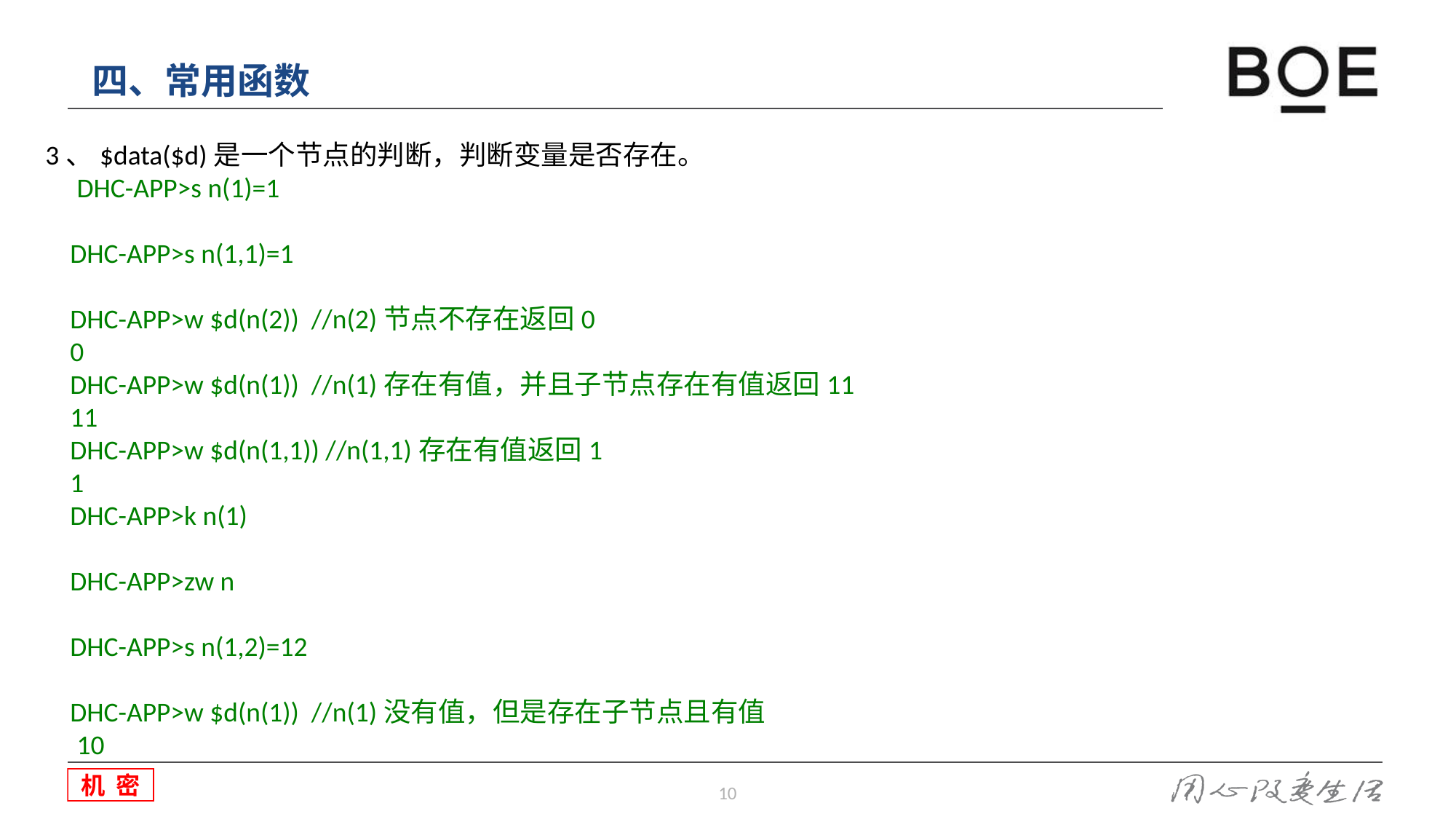

四、常用函数
3、$data($d)是一个节点的判断，判断变量是否存在。
    DHC-APP>s n(1)=1
 
    DHC-APP>s n(1,1)=1
     
    DHC-APP>w $d(n(2))  //n(2)节点不存在返回0
    0
    DHC-APP>w $d(n(1))  //n(1)存在有值，并且子节点存在有值返回11
    11
    DHC-APP>w $d(n(1,1)) //n(1,1)存在有值返回1
    1
    DHC-APP>k n(1)
 
    DHC-APP>zw n
     
    DHC-APP>s n(1,2)=12
     
    DHC-APP>w $d(n(1))  //n(1)没有值，但是存在子节点且有值
    10
10